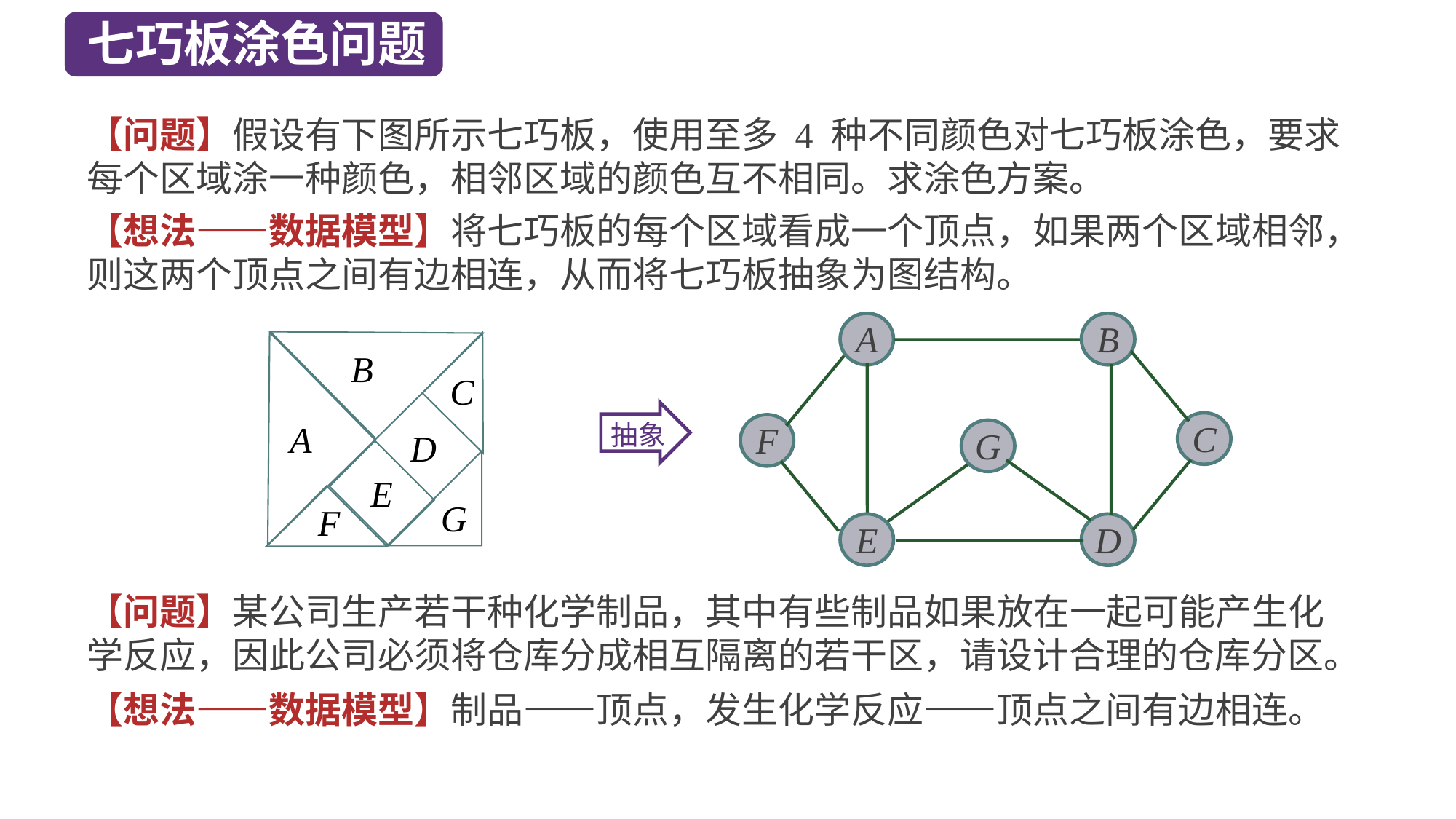

七巧板涂色问题

【问题】假设有下图所示七巧板，使用至多 4 种不同颜色对七巧板涂色，要求每个区域涂一种颜色，相邻区域的颜色互不相同。求涂色方案。
【想法——数据模型】将七巧板的每个区域看成一个顶点，如果两个区域相邻，则这两个顶点之间有边相连，从而将七巧板抽象为图结构。

B
A
B

C
F
G

E
D

抽象

C

A
D

G

E
F

【问题】某公司生产若干种化学制品，其中有些制品如果放在一起可能产生化学反应，因此公司必须将仓库分成相互隔离的若干区，请设计合理的仓库分区。
【想法——数据模型】制品——顶点，发生化学反应——顶点之间有边相连。